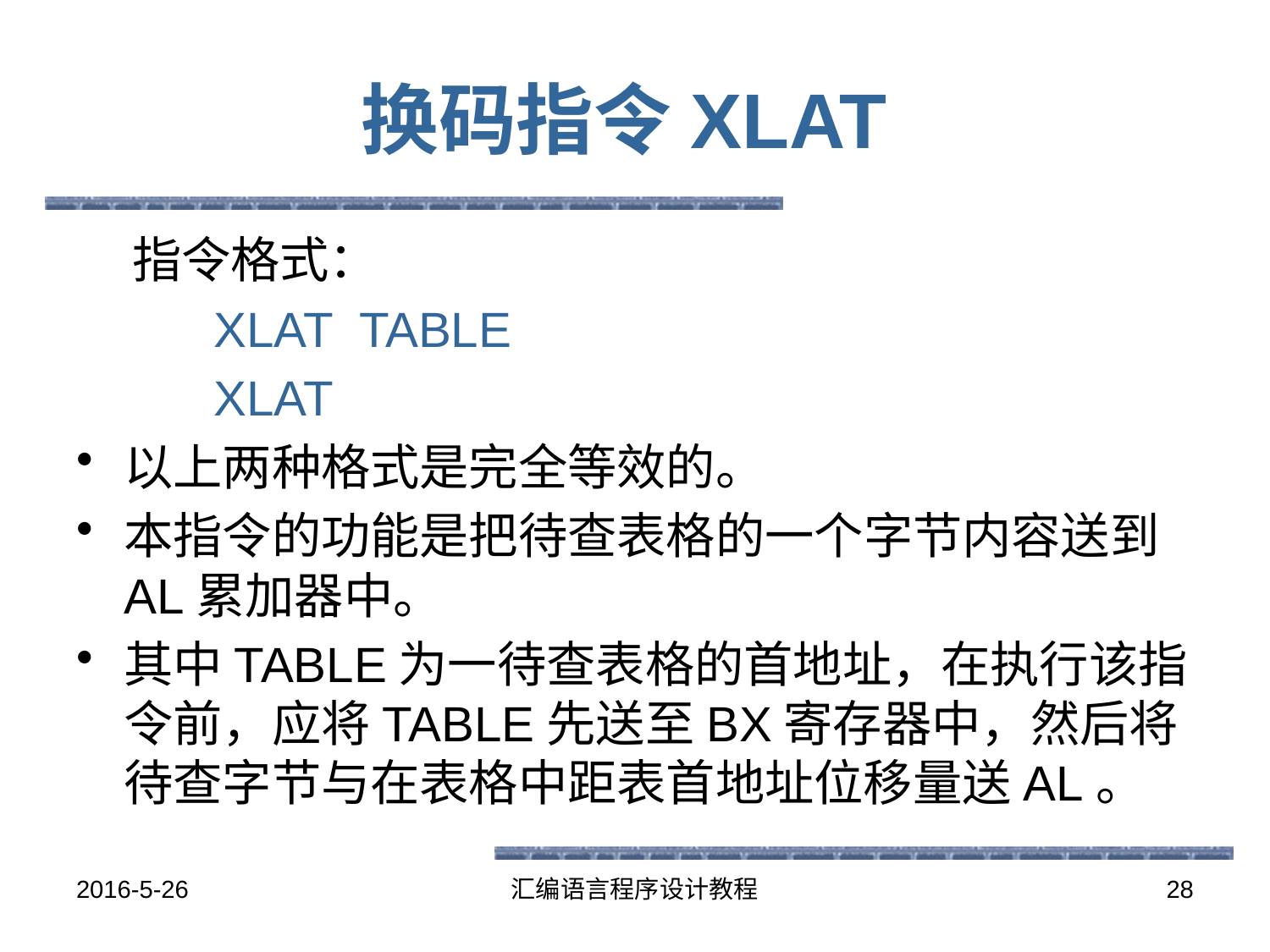

# 换码指令XLAT
    指令格式：
          XLAT  TABLE
          XLAT
以上两种格式是完全等效的。
本指令的功能是把待查表格的一个字节内容送到AL累加器中。
其中TABLE为一待查表格的首地址，在执行该指令前，应将TABLE先送至BX寄存器中，然后将待查字节与在表格中距表首地址位移量送AL。
2016-5-26
汇编语言程序设计教程
28